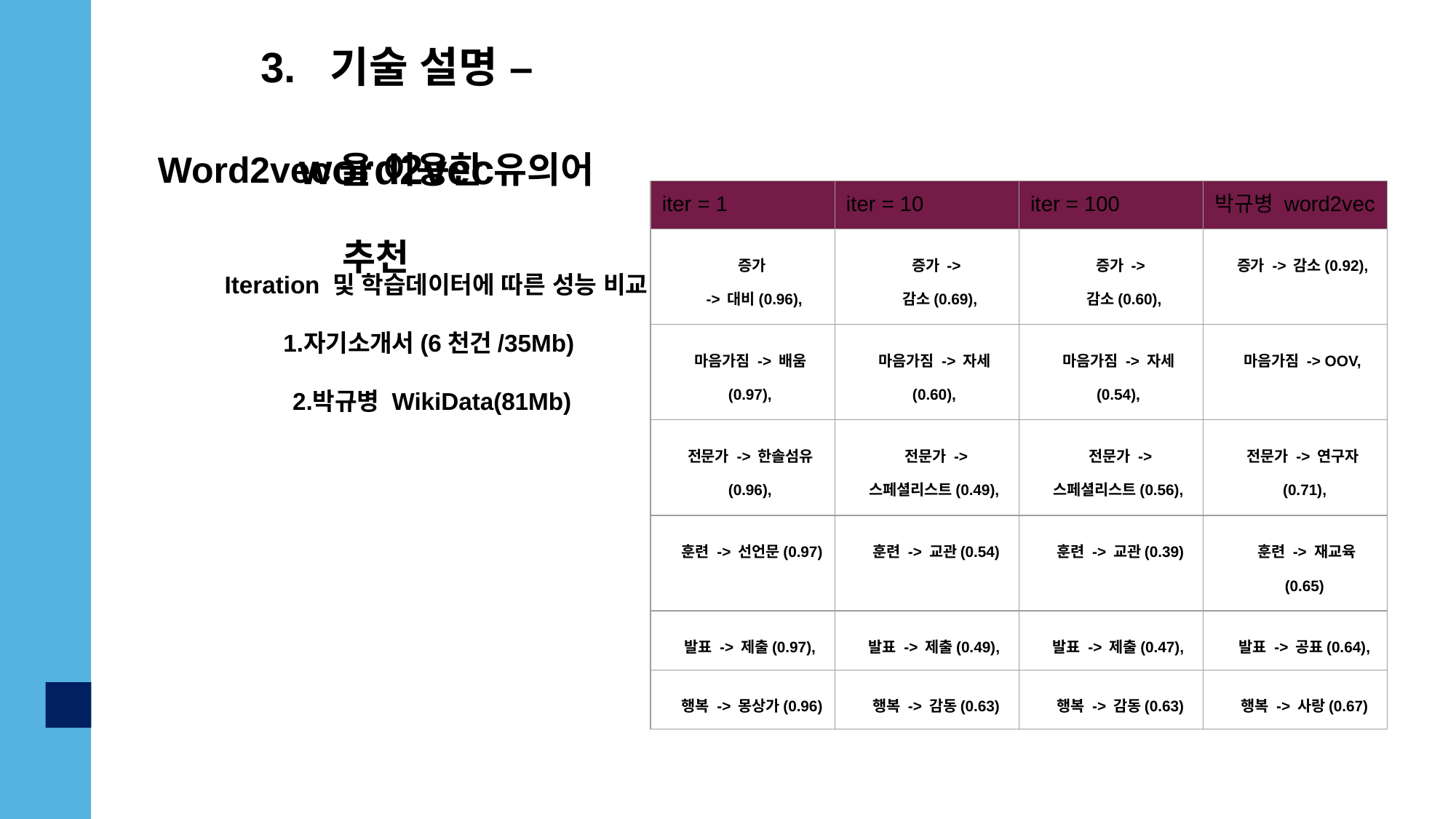

3.  기술 설명 – word2vec

Iteration 및 학습데이터에 따른 성능 비교
자기소개서(6천건/35Mb)
박규병 WikiData(81Mb)

Word2vec을 이용한 유의어 추천
| iter = 1 | iter = 10 | iter = 100 | 박규병 word2vec |
| --- | --- | --- | --- |
| 증가   -> 대비(0.96), | 증가 ->   감소(0.69), | 증가 ->   감소(0.60), | 증가 -> 감소(0.92), |
| 마음가짐 -> 배움(0.97), | 마음가짐 -> 자세(0.60), | 마음가짐 -> 자세(0.54), | 마음가짐 -> OOV, |
| 전문가 -> 한솔섬유(0.96), | 전문가 -> 스페셜리스트(0.49), | 전문가 -> 스페셜리스트(0.56), | 전문가 -> 연구자(0.71), |
| 훈련 -> 선언문(0.97) | 훈련 -> 교관(0.54) | 훈련 -> 교관(0.39) | 훈련 -> 재교육(0.65) |
| 발표 -> 제출(0.97), | 발표 -> 제출(0.49), | 발표 -> 제출(0.47), | 발표 -> 공표(0.64), |
| 행복 -> 몽상가(0.96) | 행복 -> 감동(0.63) | 행복 -> 감동(0.63) | 행복 -> 사랑(0.67) |